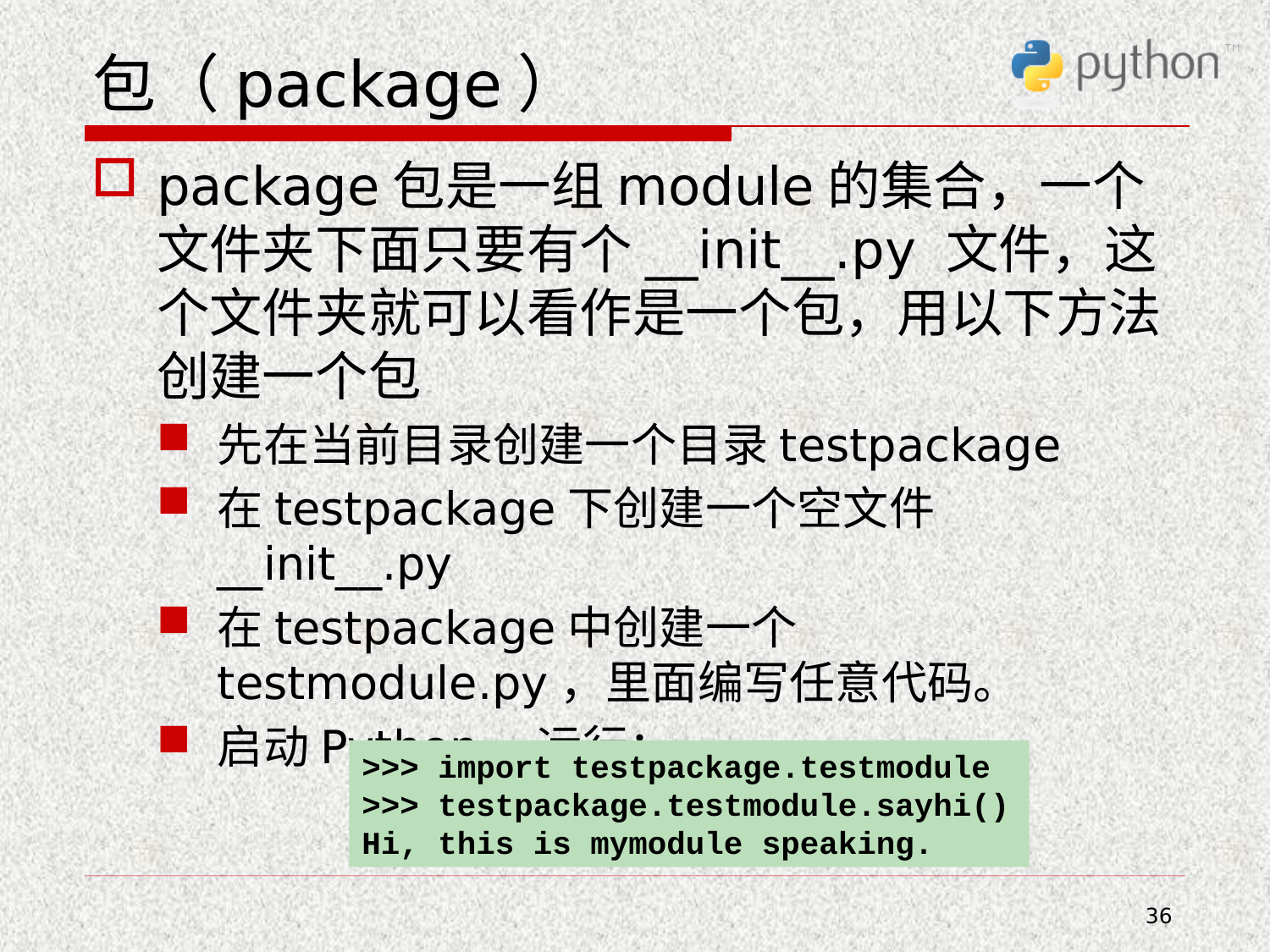

# 包（package）
package包是一组module的集合，一个文件夹下面只要有个__init__.py 文件，这个文件夹就可以看作是一个包，用以下方法创建一个包
先在当前目录创建一个目录testpackage
在testpackage下创建一个空文件__init__.py
在testpackage中创建一个testmodule.py，里面编写任意代码。
启动Python，运行：

>>> import testpackage.testmodule
>>> testpackage.testmodule.sayhi()
Hi, this is mymodule speaking.
36